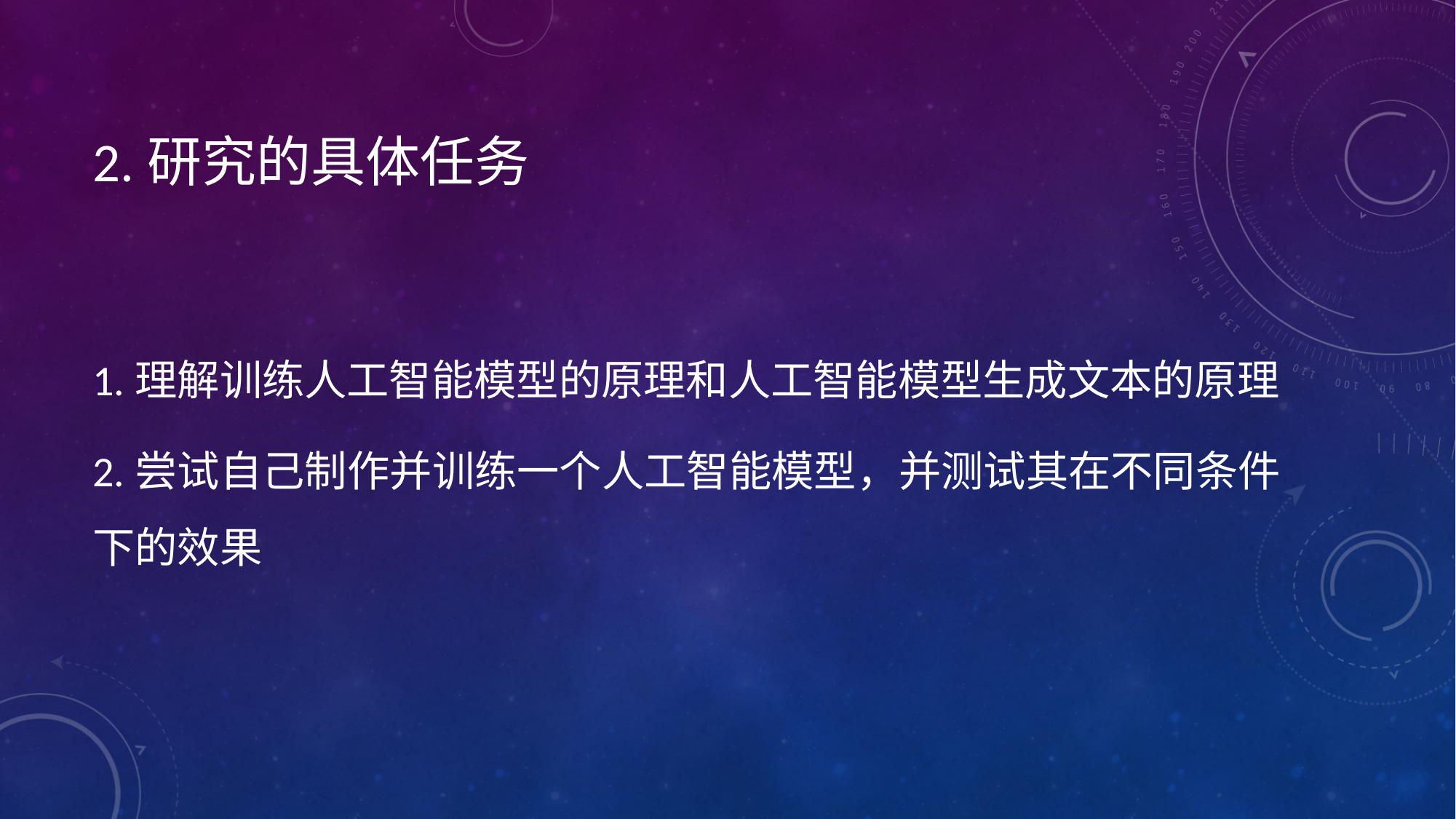

# 2.研究的具体任务
1.理解训练人工智能模型的原理和人工智能模型生成文本的原理
2.尝试自己制作并训练一个人工智能模型，并测试其在不同条件下的效果